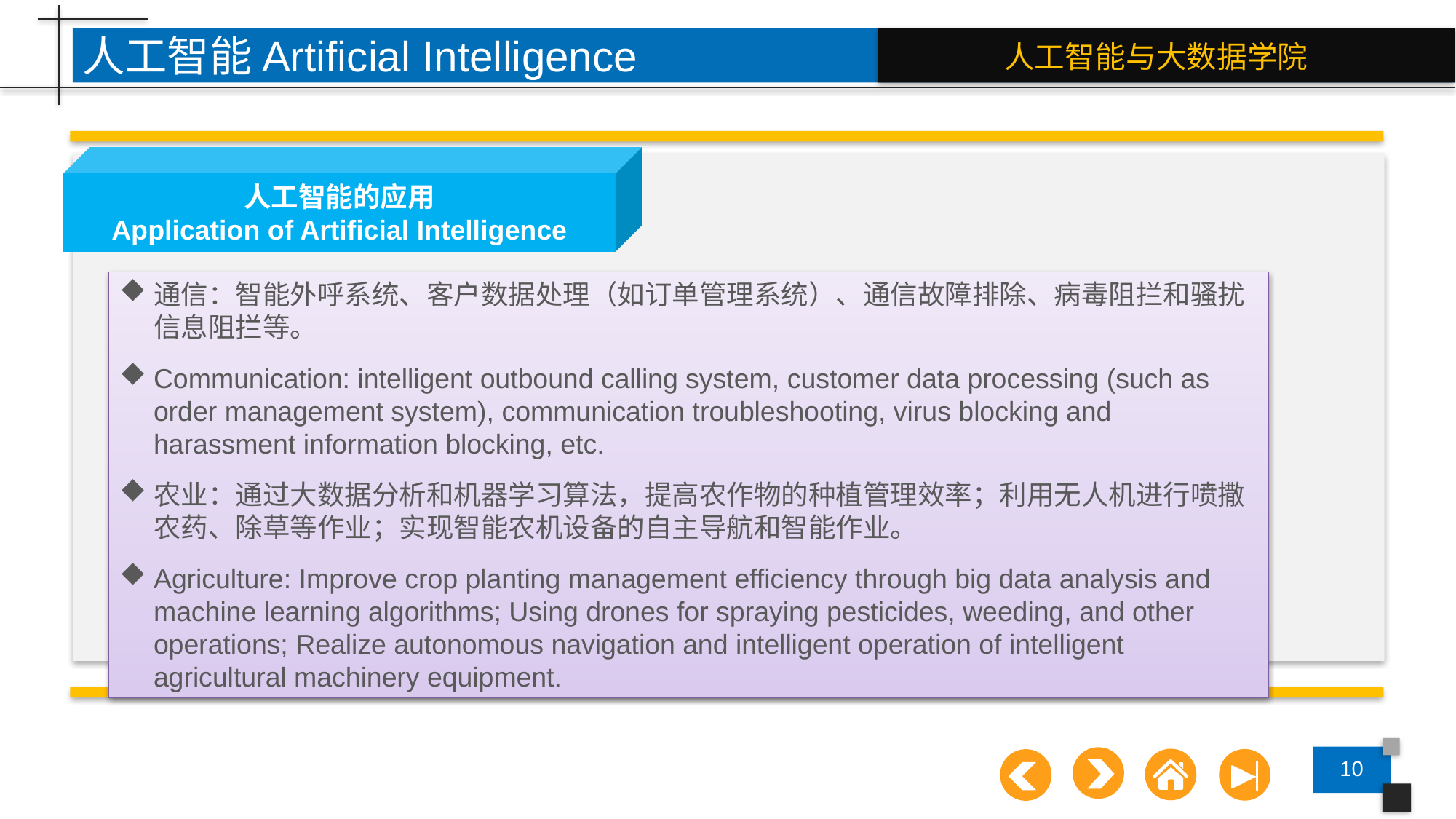

人工智能Artificial Intelligence
人工智能的应用
Application of Artificial Intelligence
通信：智能外呼系统、客户数据处理（如订单管理系统）、通信故障排除、病毒阻拦和骚扰信息阻拦等。
Communication: intelligent outbound calling system, customer data processing (such as order management system), communication troubleshooting, virus blocking and harassment information blocking, etc.
农业：通过大数据分析和机器学习算法，提高农作物的种植管理效率；利用无人机进行喷撒农药、除草等作业；实现智能农机设备的自主导航和智能作业。
Agriculture: Improve crop planting management efficiency through big data analysis and machine learning algorithms; Using drones for spraying pesticides, weeding, and other operations; Realize autonomous navigation and intelligent operation of intelligent agricultural machinery equipment.